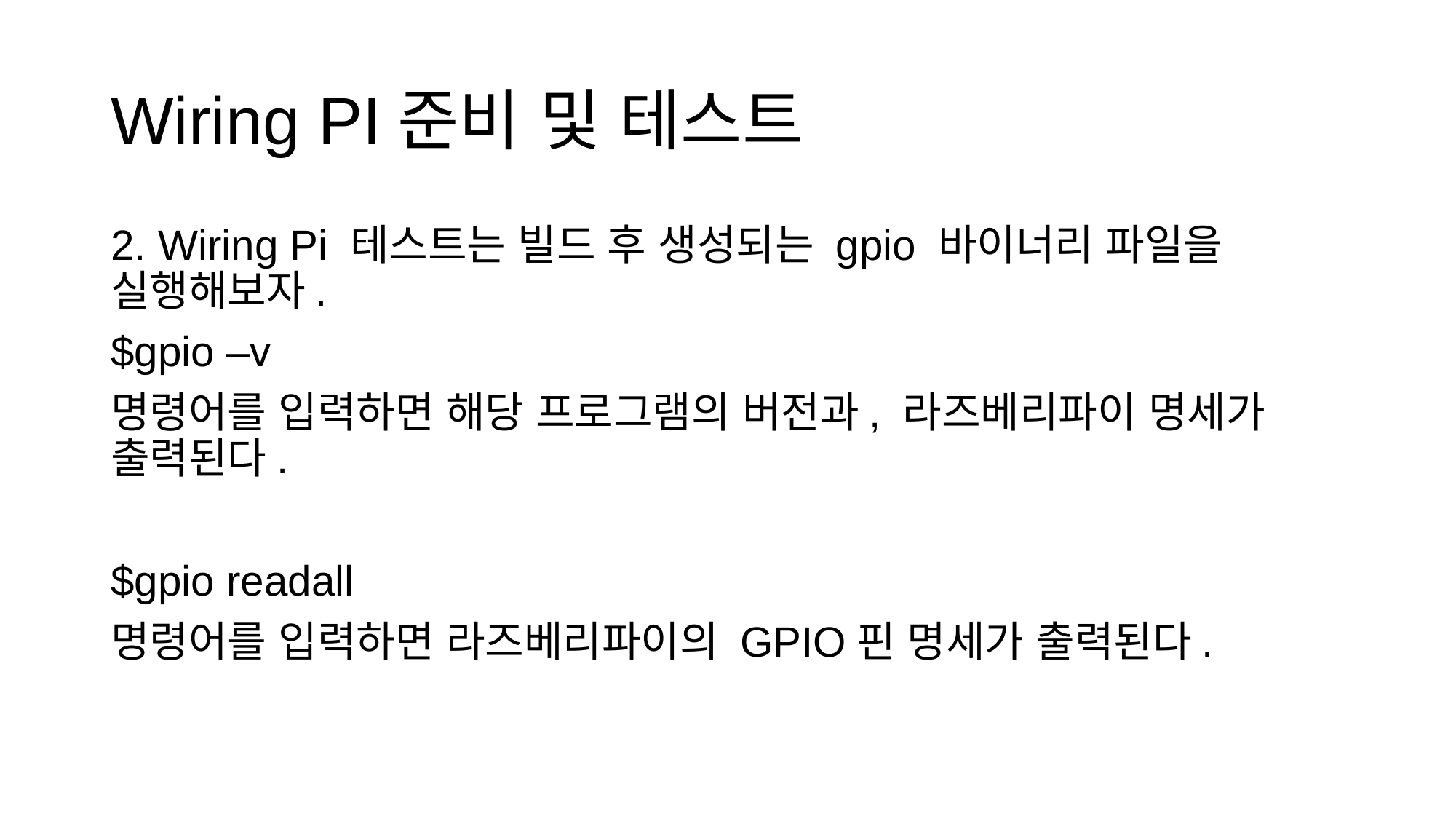

# Wiring PI준비 및 테스트
2. Wiring Pi 테스트는 빌드 후 생성되는 gpio 바이너리 파일을 실행해보자.
$gpio –v
명령어를 입력하면 해당 프로그램의 버전과, 라즈베리파이 명세가 출력된다.

$gpio readall
명령어를 입력하면 라즈베리파이의 GPIO핀 명세가 출력된다.